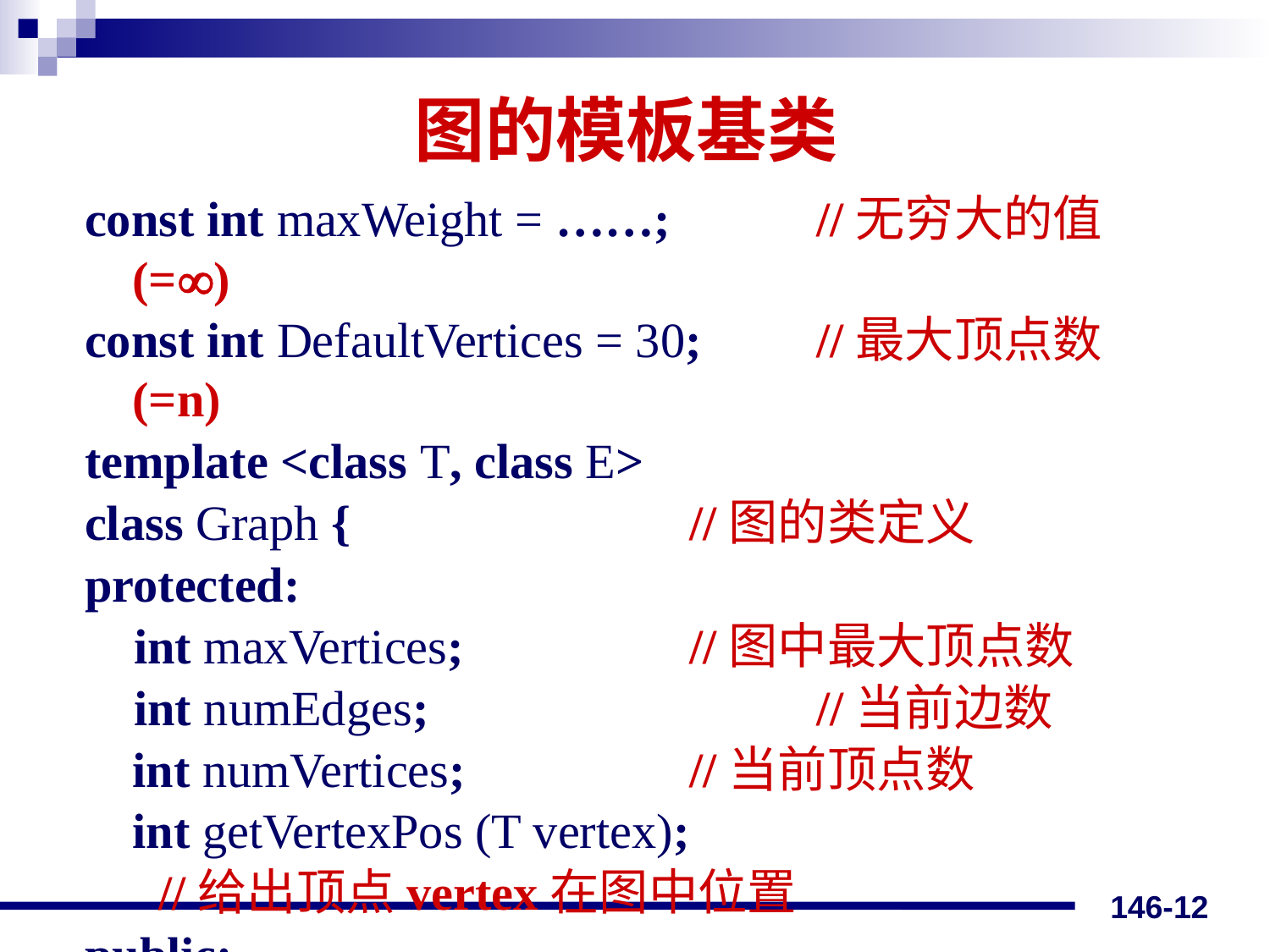

# 图的模板基类
const int maxWeight = ……;	    //无穷大的值(=∞)
const int DefaultVertices = 30;	    //最大顶点数(=n)
template <class T, class E>
class Graph {			    //图的类定义
protected:
    int maxVertices;		    //图中最大顶点数
    int numEdges;			    //当前边数
   	int numVertices;		    //当前顶点数
   	int getVertexPos (T vertex);
      //给出顶点vertex在图中位置
public:
146-12